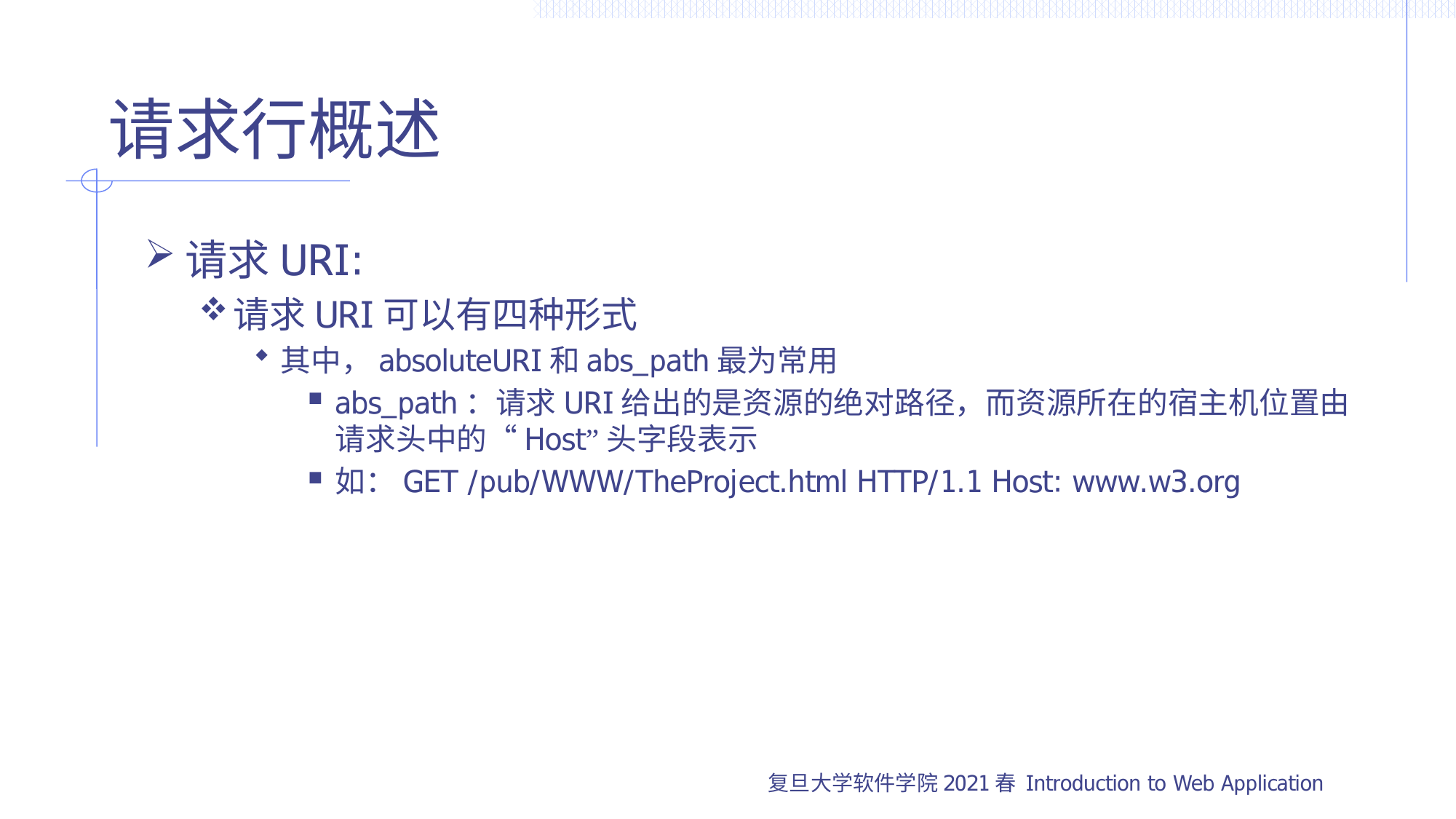

# 请求行概述
请求URI:
请求URI可以有四种形式
其中，absoluteURI和abs_path最为常用
abs_path：请求URI给出的是资源的绝对路径，而资源所在的宿主机位置由请求头中的“Host”头字段表示
如：GET /pub/WWW/TheProject.html HTTP/1.1 Host: www.w3.org